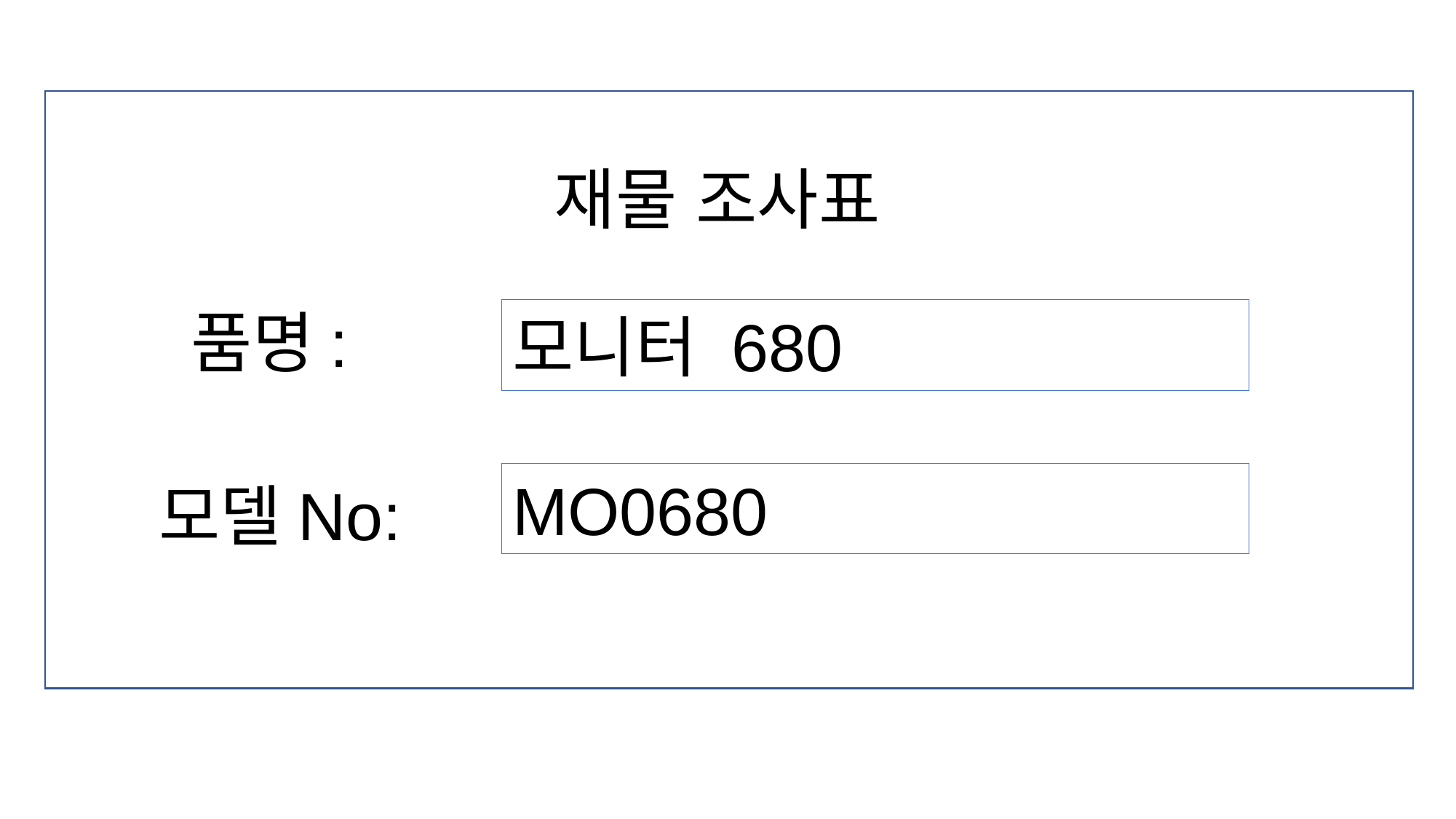

재물 조사표
품명:
모니터 680
MO0680
모델No: